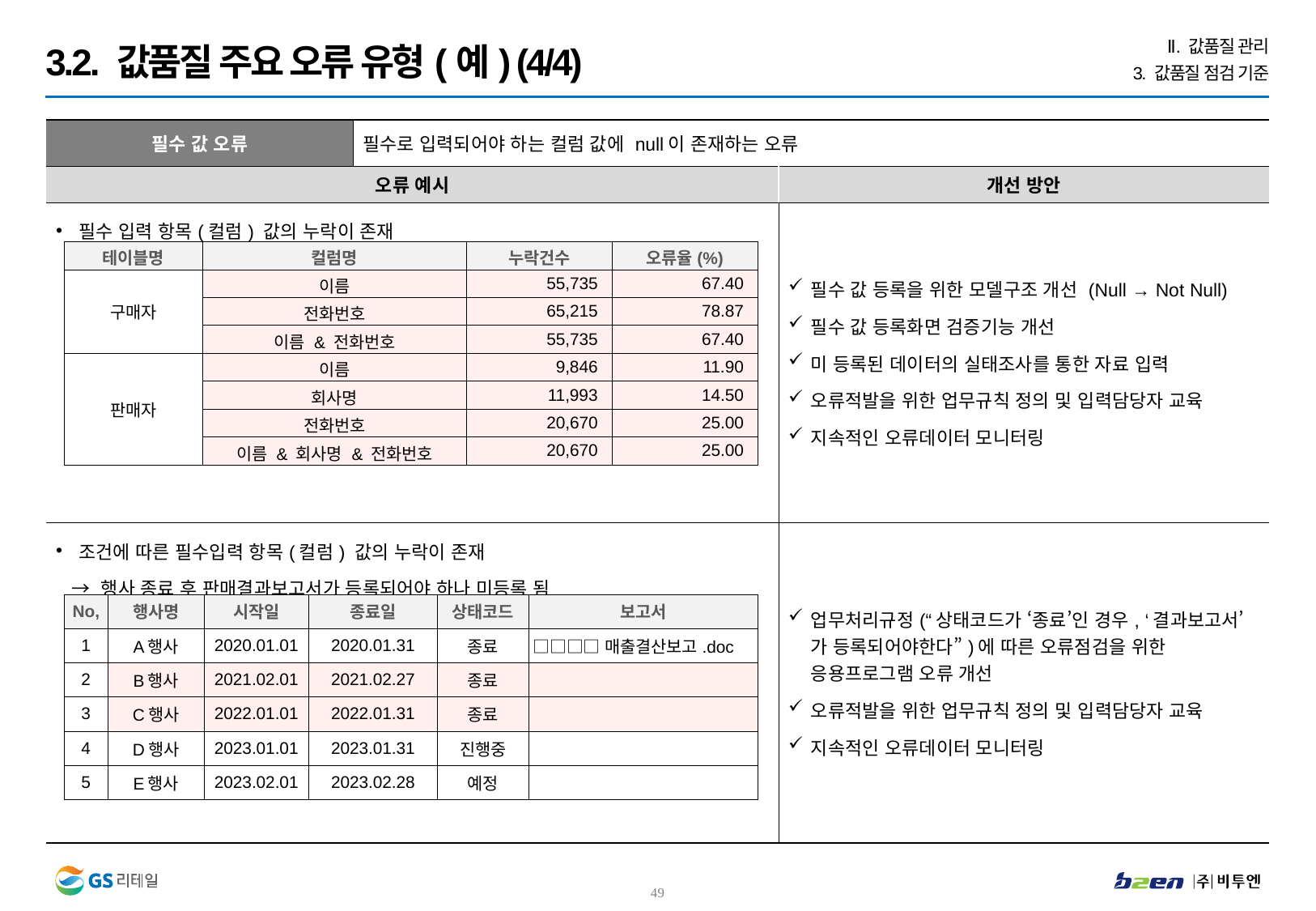

Ⅱ. 값품질 관리
3. 값품질 점검 기준
3.2. 값품질 주요 오류 유형(예) (4/4)
| 필수 값 오류 | 필수로 입력되어야 하는 컬럼 값에 null이 존재하는 오류 |  |
| --- | --- | --- |
| 오류 예시 |  | 개선 방안 |
| 필수 입력 항목(컬럼) 값의 누락이 존재 |  | 필수 값 등록을 위한 모델구조 개선 (Null → Not Null) 필수 값 등록화면 검증기능 개선 미 등록된 데이터의 실태조사를 통한 자료 입력 오류적발을 위한 업무규칙 정의 및 입력담당자 교육 지속적인 오류데이터 모니터링 |
| 조건에 따른 필수입력 항목(컬럼) 값의 누락이 존재 → 행사 종료 후 판매결과보고서가 등록되어야 하나 미등록 됨 |  | 업무처리규정(“상태코드가 ‘종료’인 경우, ‘결과보고서’가 등록되어야한다”)에 따른 오류점검을 위한 응용프로그램 오류 개선 오류적발을 위한 업무규칙 정의 및 입력담당자 교육 지속적인 오류데이터 모니터링 |
| 테이블명 | 컬럼명 | 누락건수 | 오류율(%) |
| --- | --- | --- | --- |
| 구매자 | 이름 | 55,735 | 67.40 |
|  | 전화번호 | 65,215 | 78.87 |
|  | 이름 & 전화번호 | 55,735 | 67.40 |
| 판매자 | 이름 | 9,846 | 11.90 |
|  | 회사명 | 11,993 | 14.50 |
|  | 전화번호 | 20,670 | 25.00 |
|  | 이름 & 회사명 & 전화번호 | 20,670 | 25.00 |
| No, | 행사명 | 시작일 | 종료일 | 상태코드 | 보고서 |
| --- | --- | --- | --- | --- | --- |
| 1 | A행사 | 2020.01.01 | 2020.01.31 | 종료 | □□□□매출결산보고.doc |
| 2 | B행사 | 2021.02.01 | 2021.02.27 | 종료 |  |
| 3 | C행사 | 2022.01.01 | 2022.01.31 | 종료 |  |
| 4 | D행사 | 2023.01.01 | 2023.01.31 | 진행중 |  |
| 5 | E행사 | 2023.02.01 | 2023.02.28 | 예정 |  |
49